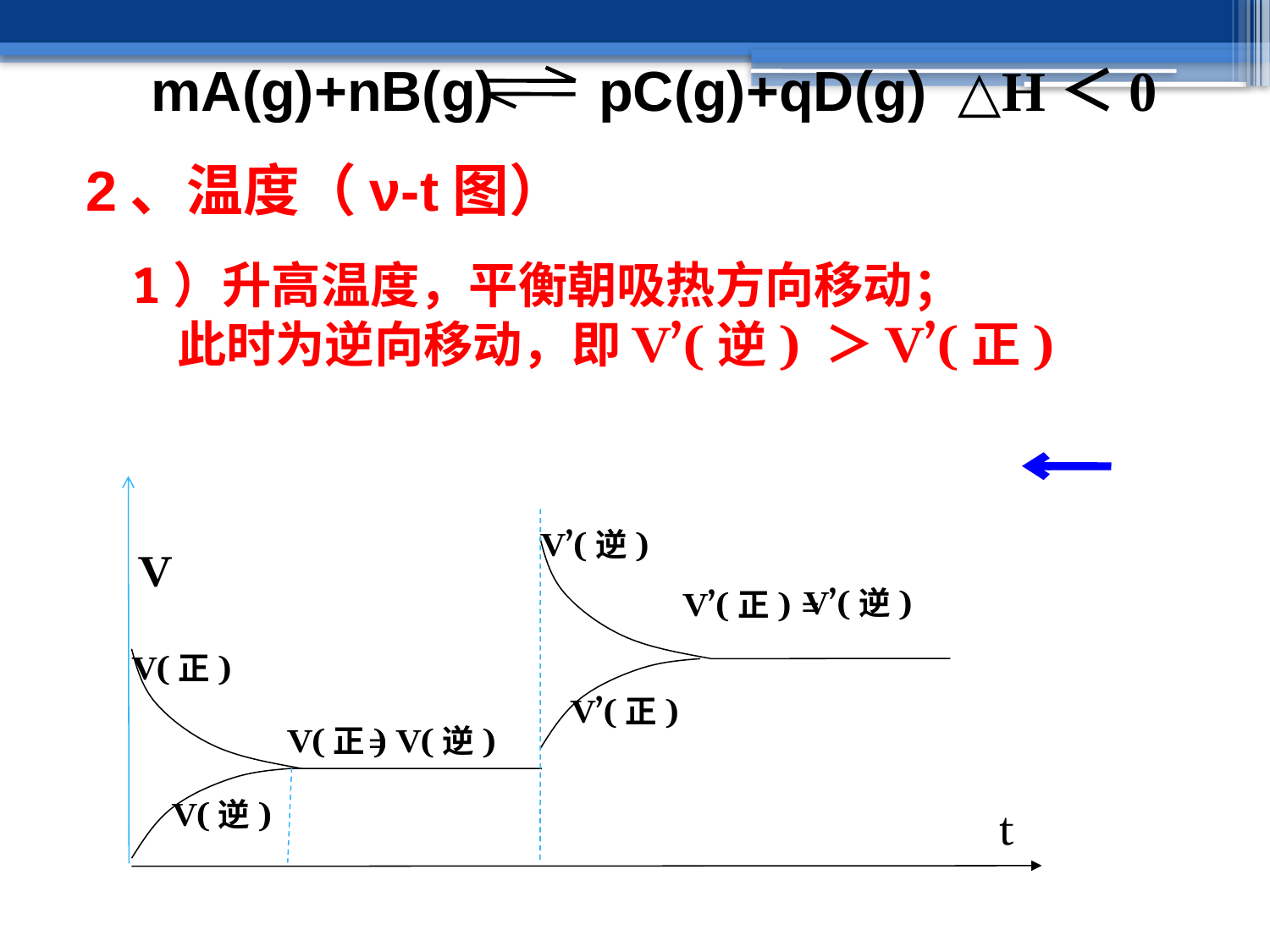

mA(g)+nB(g)       pC(g)+qD(g)  △H＜0
2、温度（ν-t图）
1）升高温度，平衡朝吸热方向移动；
   此时为逆向移动，即V’(逆) ＞V’(正)
V’(逆)

V’(逆)
V’(正) =

V’(正)
V
V(正)

= V(逆)
V(正)

V(逆)

t